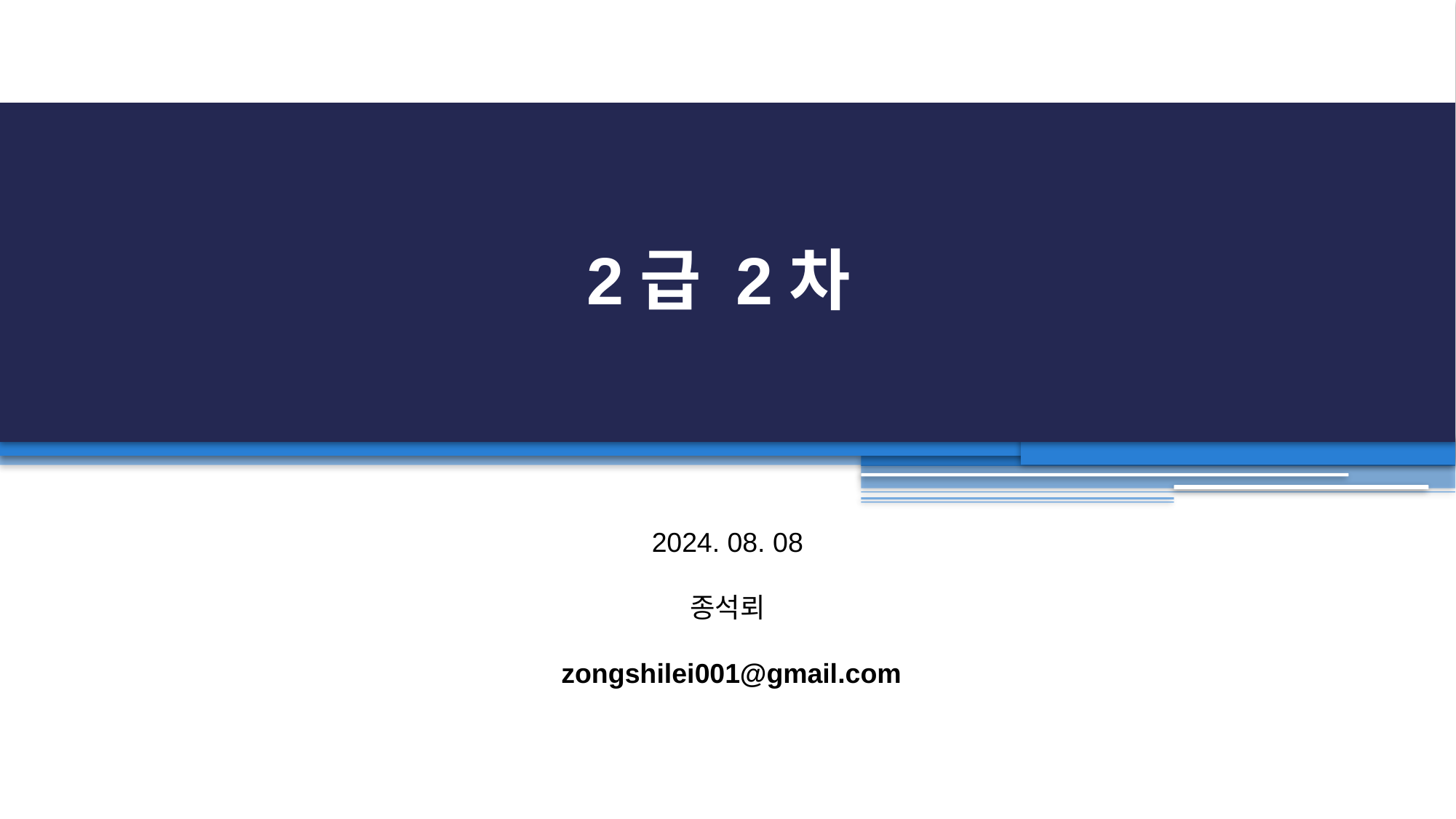

2급 2차
2024. 08. 08

종석뢰

zongshilei001@gmail.com